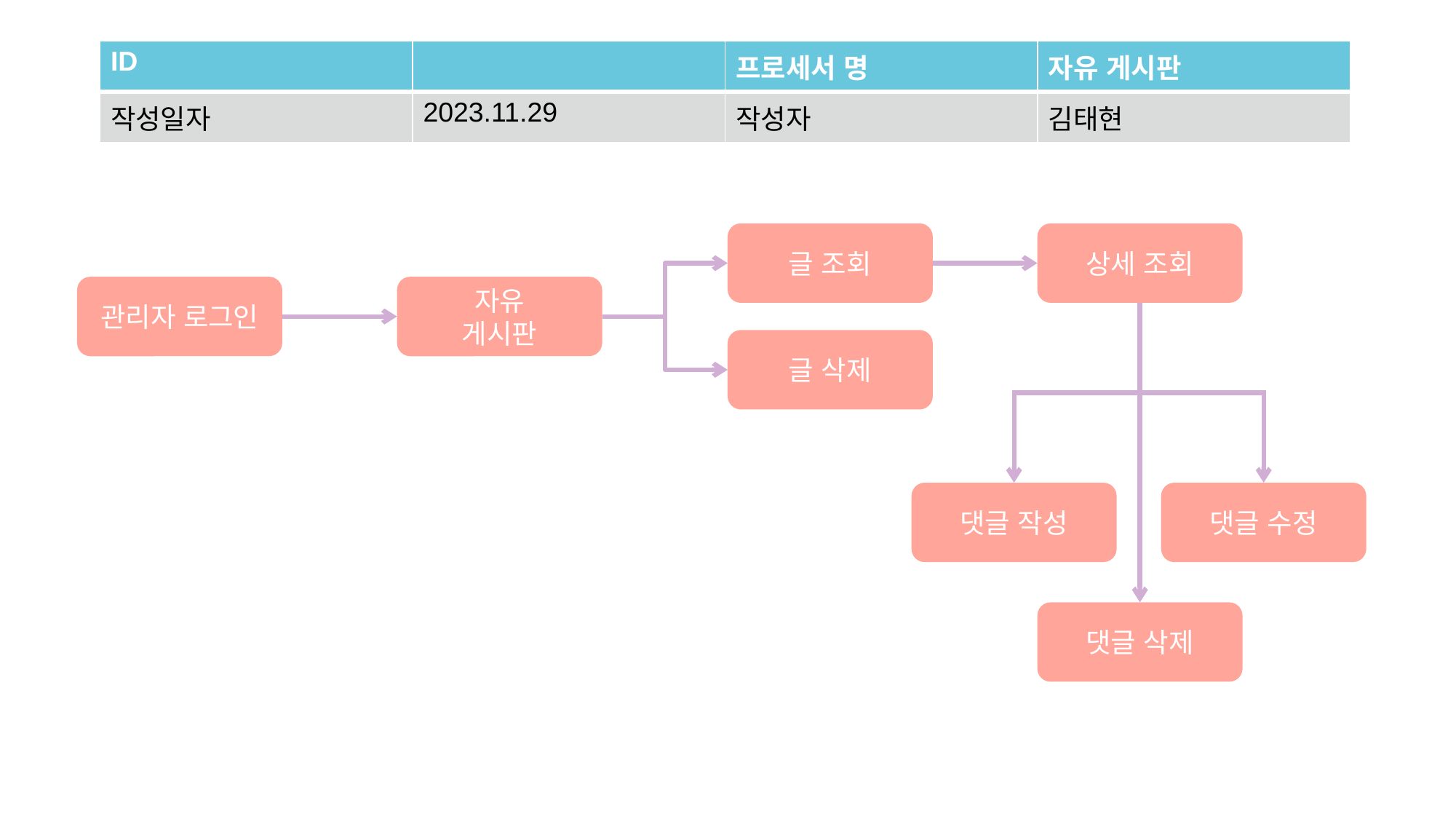

| ID |  | 프로세서 명 | 자유 게시판 |
| --- | --- | --- | --- |
| 작성일자 | 2023.11.29 | 작성자 | 김태현 |
글 조회
상세 조회
관리자 로그인
자유
게시판
글 삭제
댓글 작성
댓글 수정
댓글 삭제